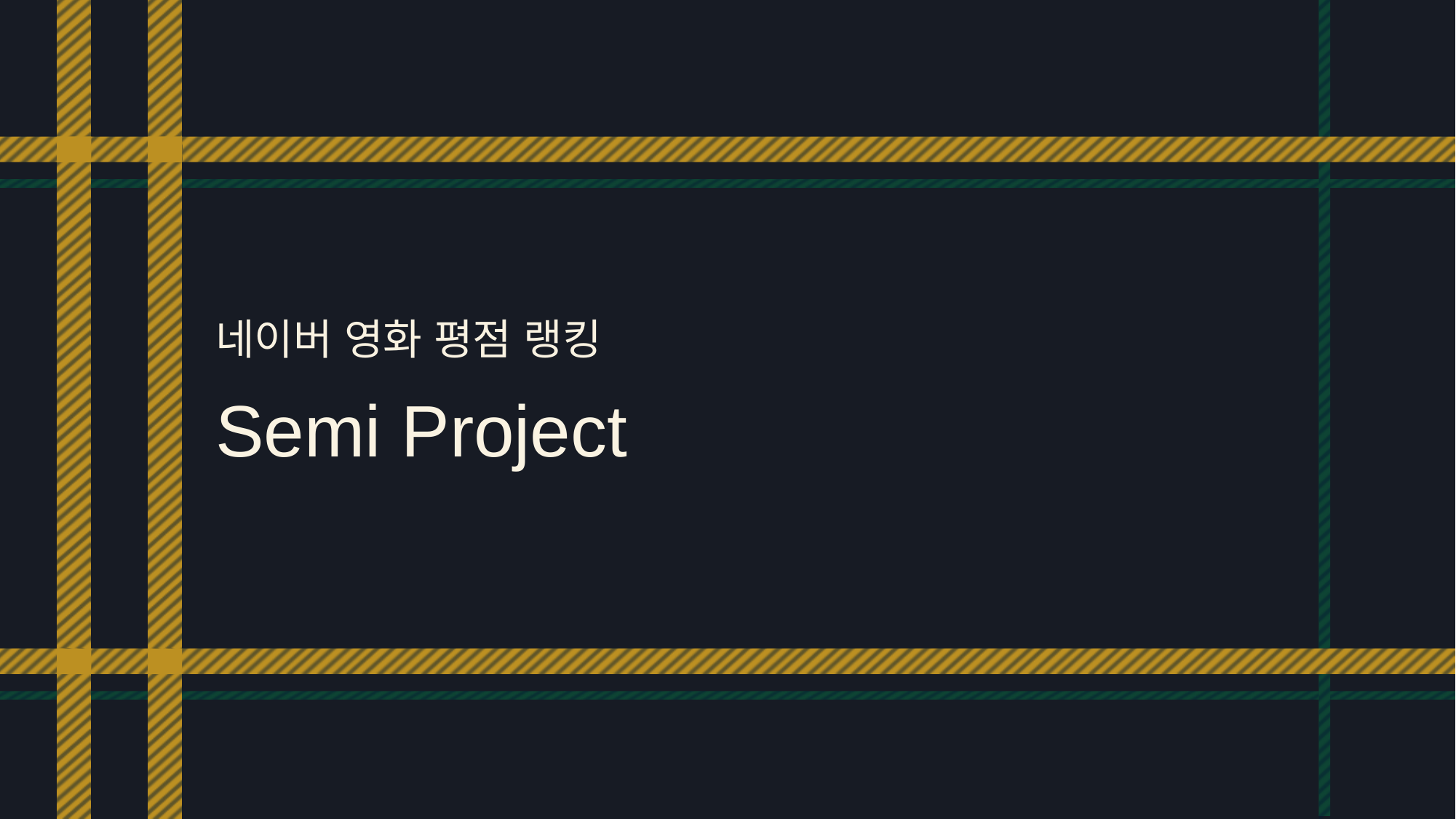

네이버 영화 평점 랭킹
# Semi Project